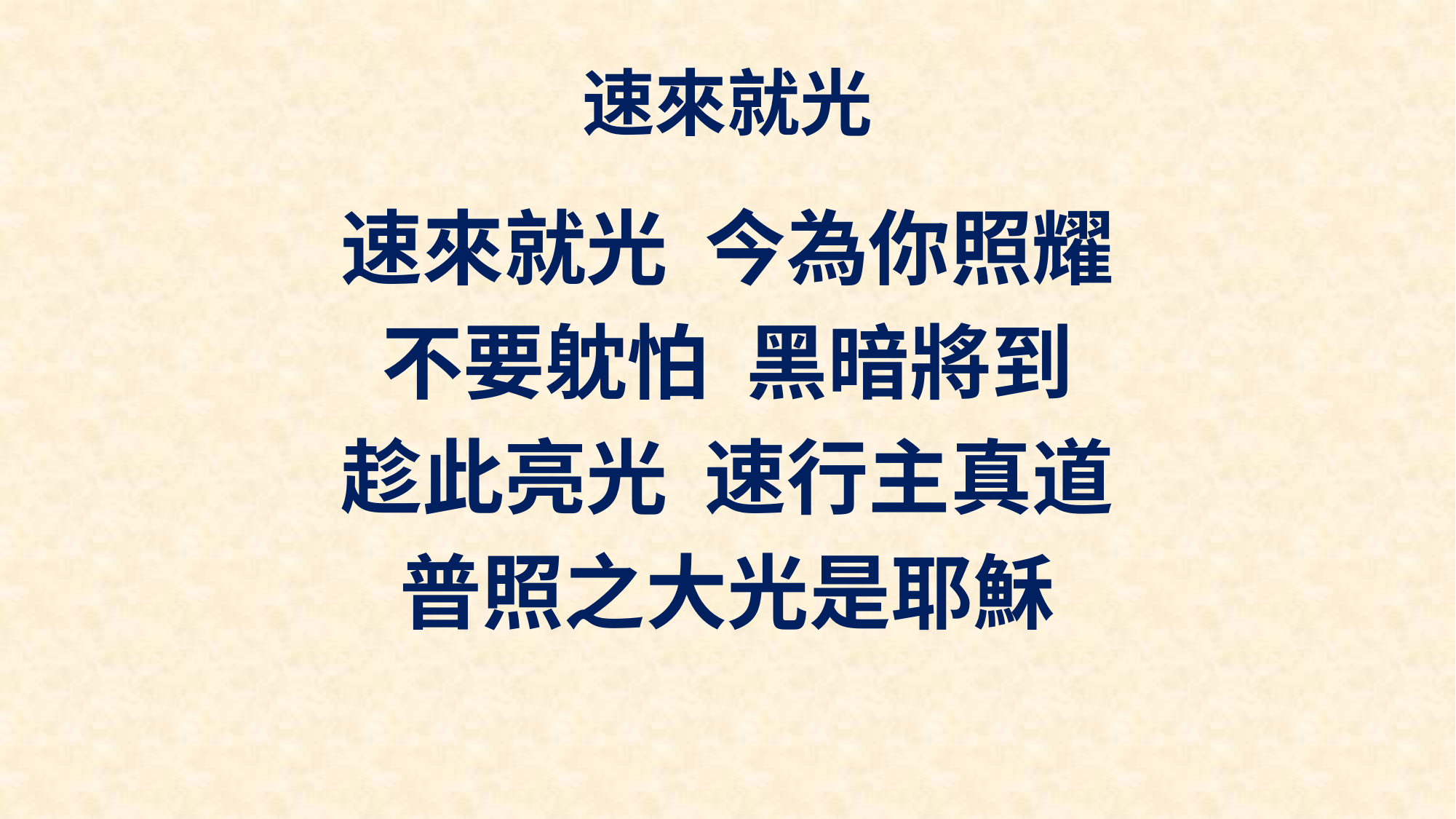

# 速來就光
速來就光  今為你照耀
不要躭怕  黑暗將到
趁此亮光  速行主真道
普照之大光是耶穌